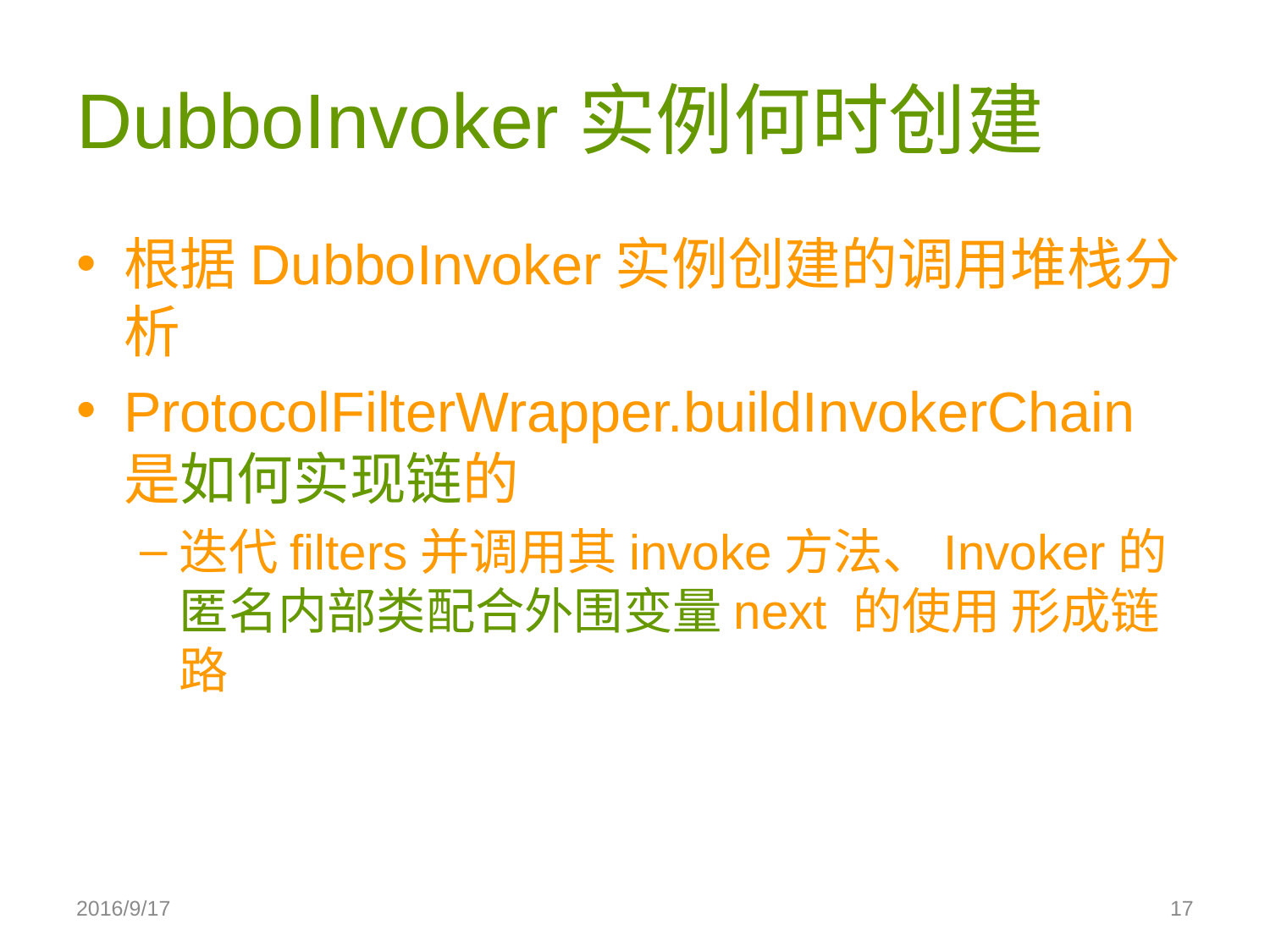

# DubboInvoker实例何时创建
根据DubboInvoker实例创建的调用堆栈分析
ProtocolFilterWrapper.buildInvokerChain 是如何实现链的
迭代filters并调用其invoke方法、Invoker的匿名内部类配合外围变量next 的使用 形成链路

2016/9/17
17